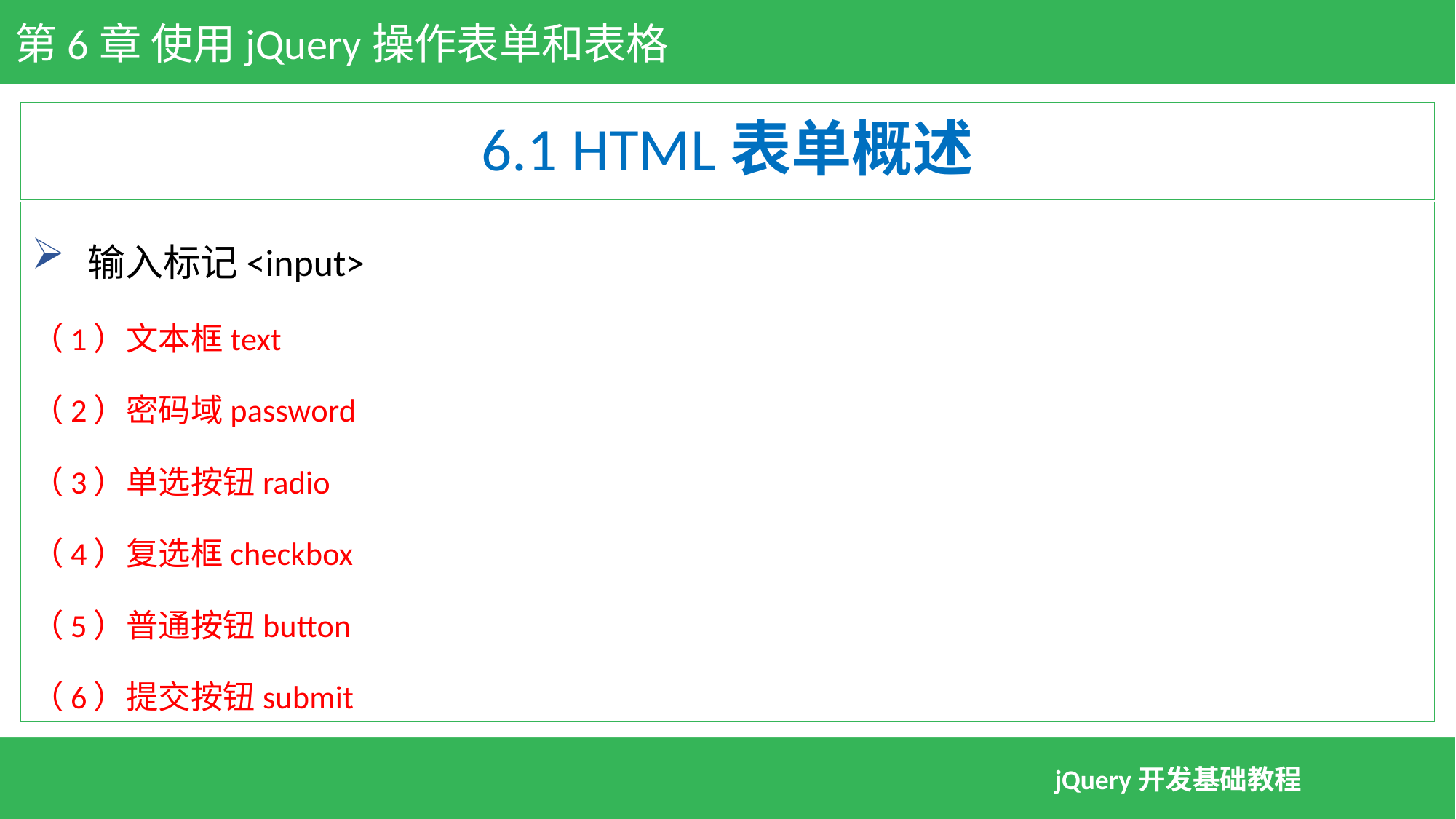

第6章 使用jQuery操作表单和表格

# 6.1 HTML表单概述
  输入标记<input>
（1）文本框text
（2）密码域password
（3）单选按钮radio
（4）复选框checkbox
（5）普通按钮button
（6）提交按钮submit

jQuery开发基础教程